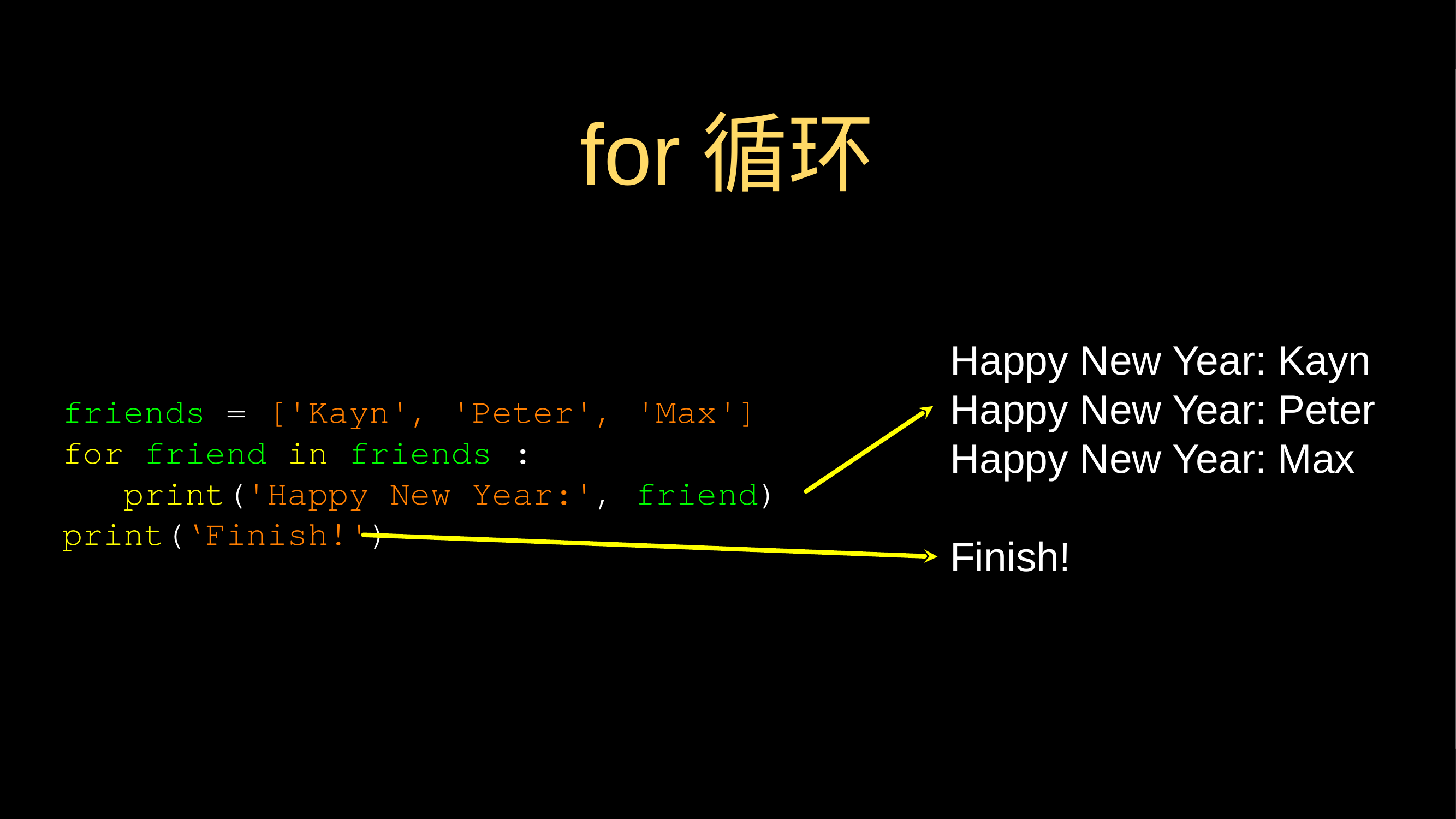

# for循环
Happy New Year: Kayn
Happy New Year: Peter
Happy New Year: Max

Finish!
friends = ['Kayn', 'Peter', 'Max']
for friend in friends :
   print('Happy New Year:', friend)
print(‘Finish!')